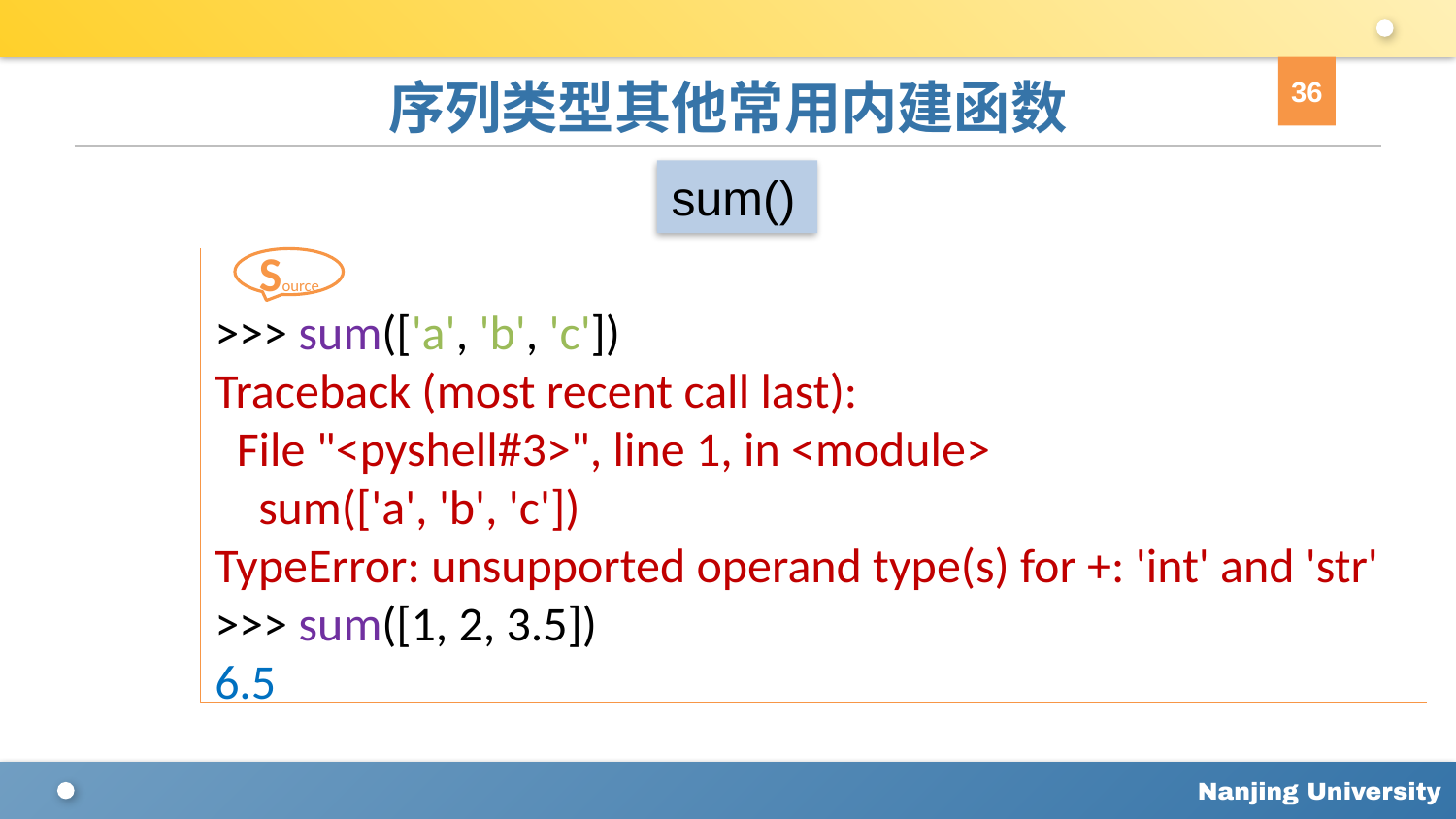

36
# 序列类型其他常用内建函数
sum()

>>> sum(['a', 'b', 'c'])
Traceback (most recent call last):
  File "<pyshell#3>", line 1, in <module>
    sum(['a', 'b', 'c'])
TypeError: unsupported operand type(s) for +: 'int' and 'str'
>>> sum([1, 2, 3.5])
6.5
Source